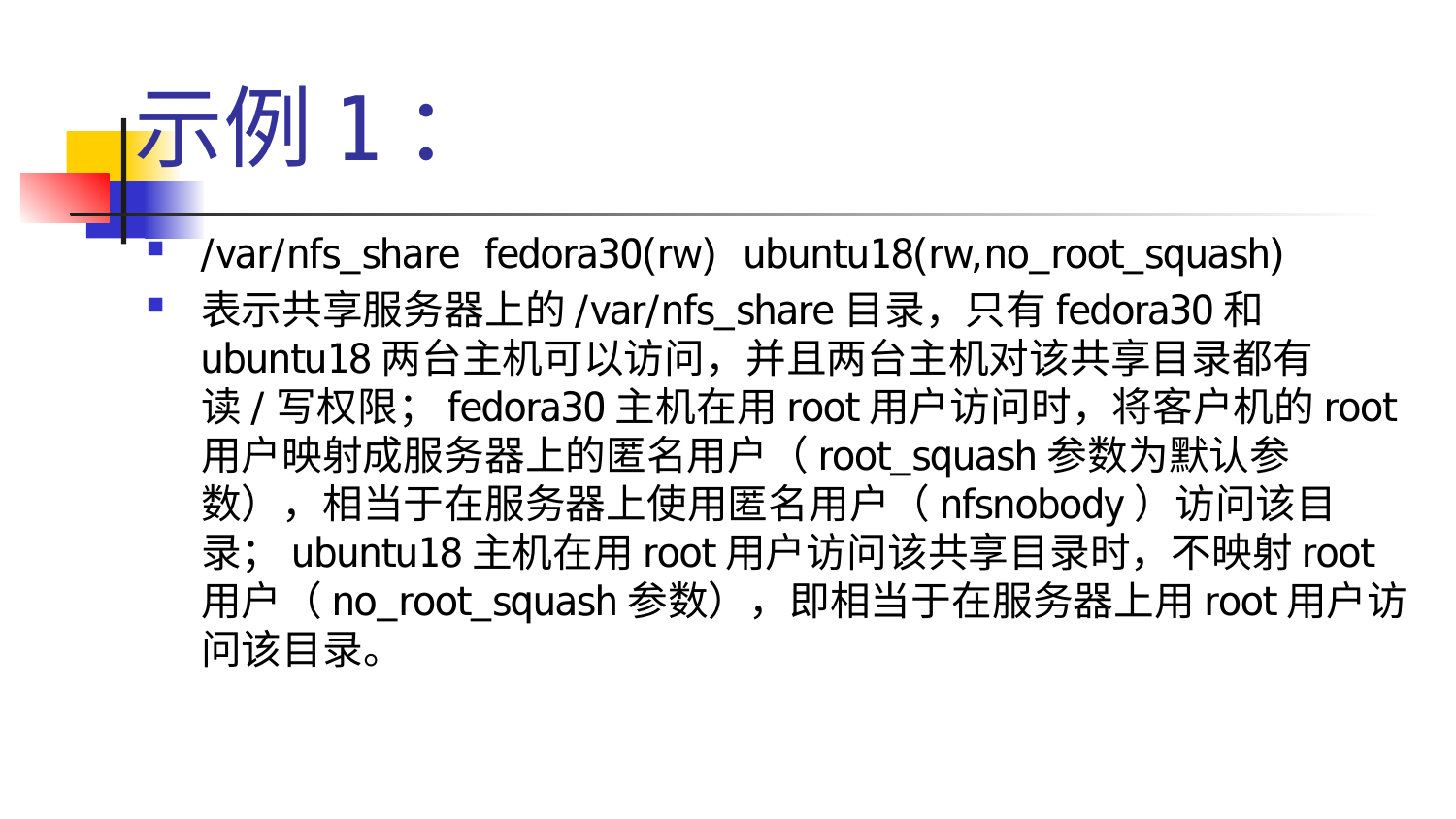

# 示例1：
/var/nfs_share  fedora30(rw)  ubuntu18(rw,no_root_squash)
表示共享服务器上的/var/nfs_share目录，只有fedora30和ubuntu18两台主机可以访问，并且两台主机对该共享目录都有读/写权限；fedora30主机在用root用户访问时，将客户机的root用户映射成服务器上的匿名用户（root_squash参数为默认参数），相当于在服务器上使用匿名用户（nfsnobody）访问该目录；ubuntu18主机在用root用户访问该共享目录时，不映射root用户（no_root_squash参数），即相当于在服务器上用root用户访问该目录。